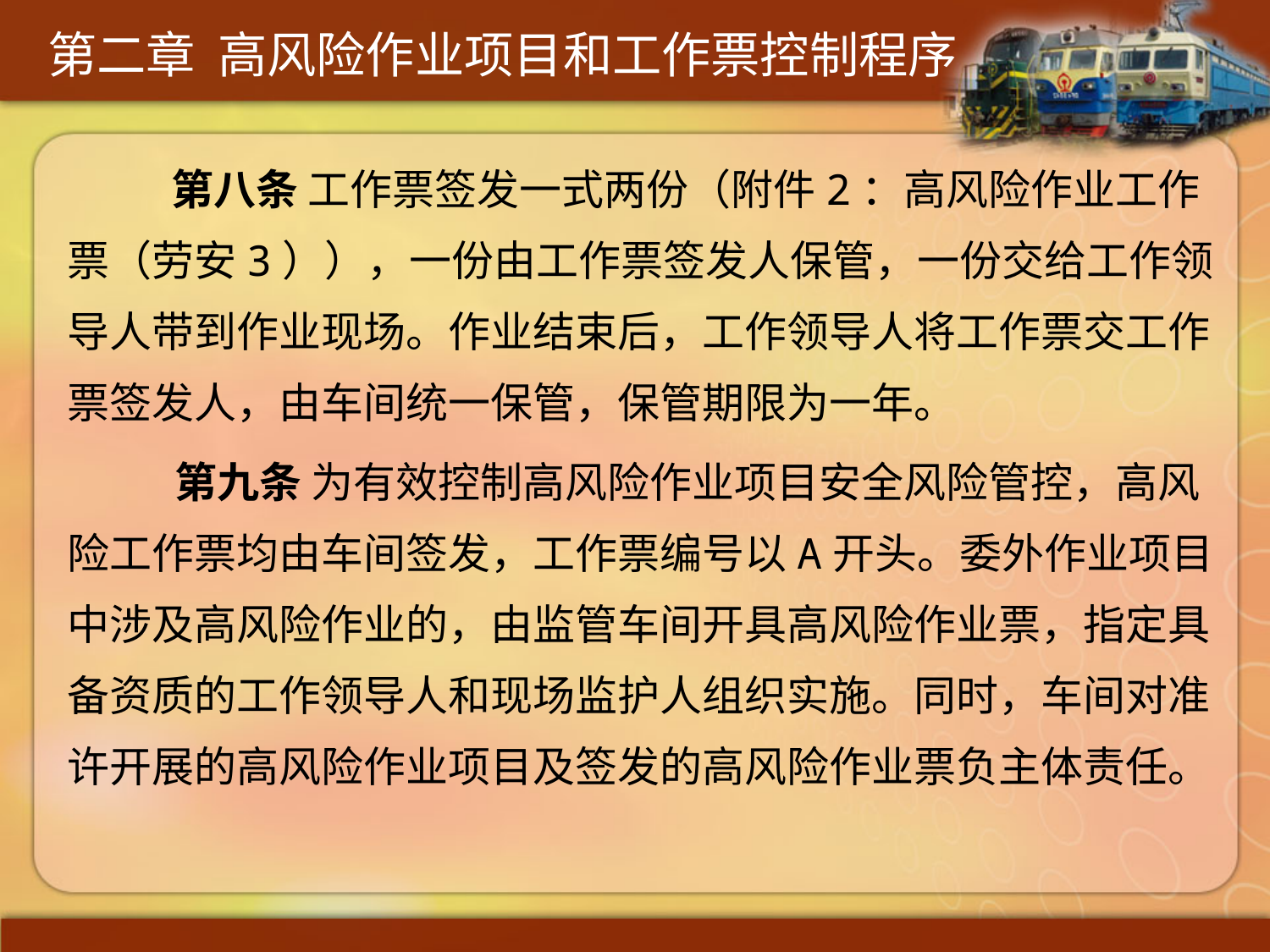

# 第二章  高风险作业项目和工作票控制程序
 第八条 工作票签发一式两份（附件2：高风险作业工作票（劳安3）），一份由工作票签发人保管，一份交给工作领导人带到作业现场。作业结束后，工作领导人将工作票交工作票签发人，由车间统一保管，保管期限为一年。
 第九条 为有效控制高风险作业项目安全风险管控，高风险工作票均由车间签发，工作票编号以A开头。委外作业项目中涉及高风险作业的，由监管车间开具高风险作业票，指定具备资质的工作领导人和现场监护人组织实施。同时，车间对准许开展的高风险作业项目及签发的高风险作业票负主体责任。